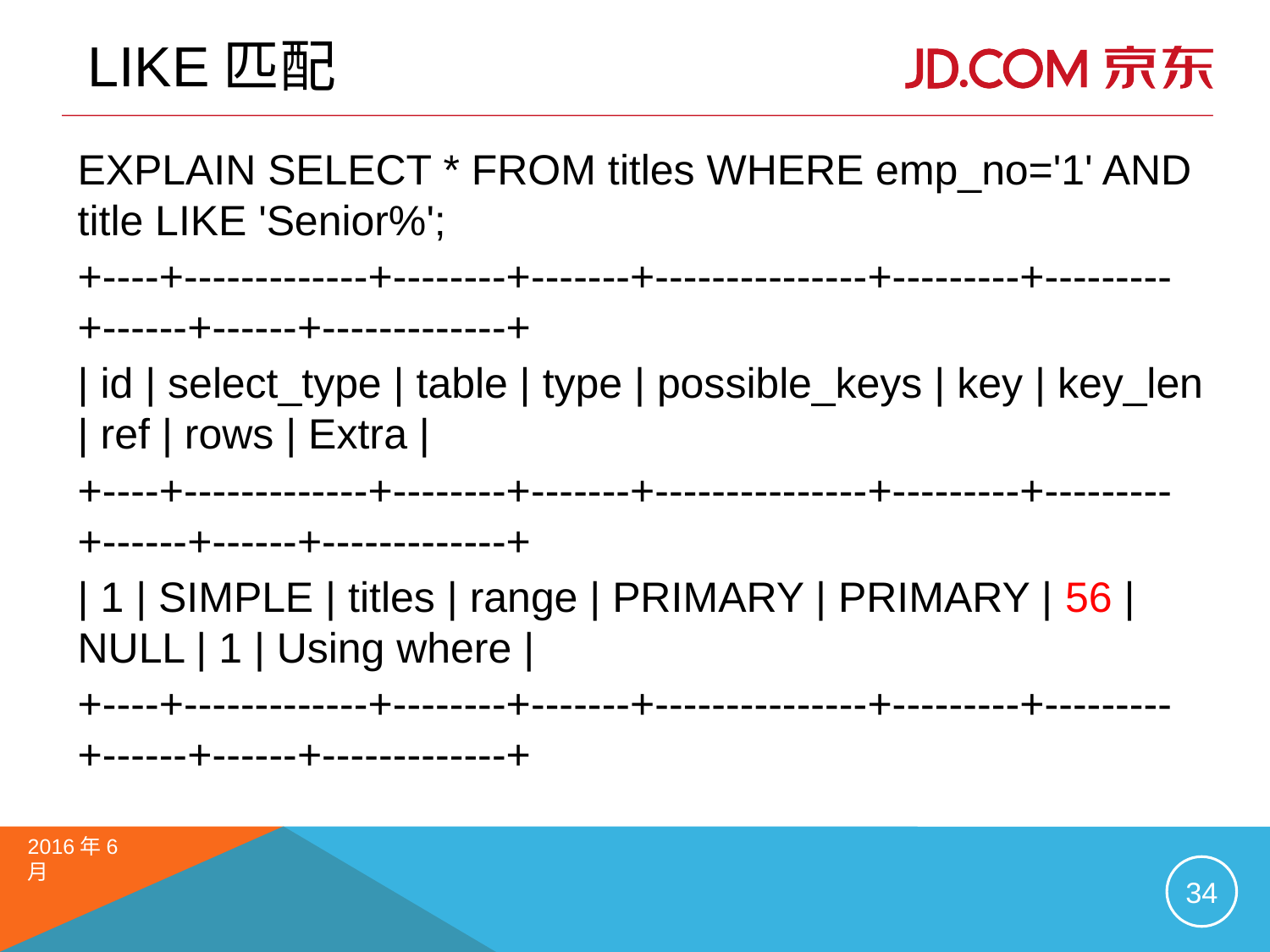

# Like匹配
EXPLAIN SELECT * FROM titles WHERE emp_no='1' AND title LIKE 'Senior%';
+----+-------------+--------+-------+---------------+---------+---------+------+------+-------------+
| id | select_type | table | type | possible_keys | key | key_len | ref | rows | Extra |
+----+-------------+--------+-------+---------------+---------+---------+------+------+-------------+
| 1 | SIMPLE | titles | range | PRIMARY | PRIMARY | 56 | NULL | 1 | Using where |
+----+-------------+--------+-------+---------------+---------+---------+------+------+-------------+
2016年6月
34